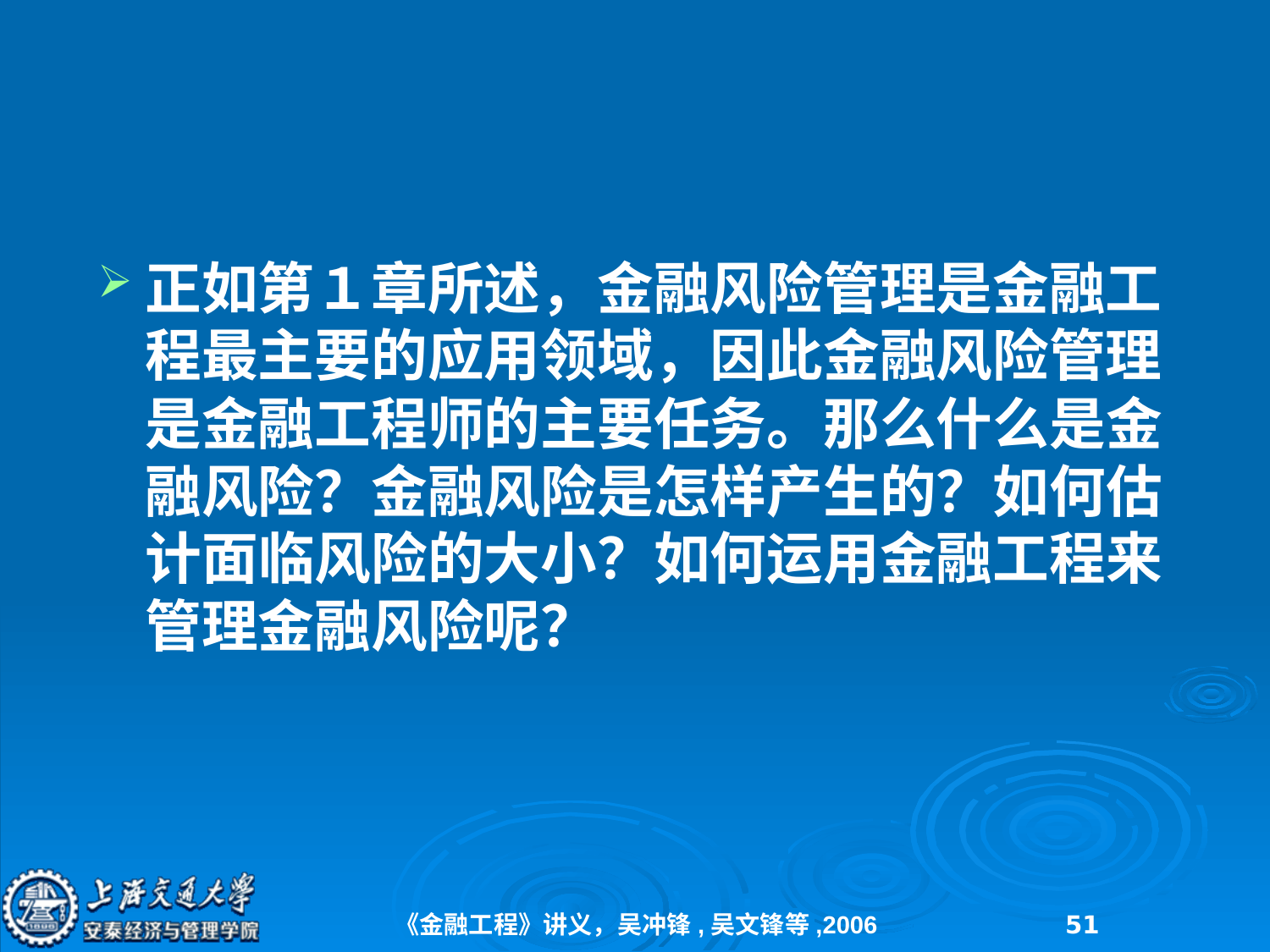

#
正如第１章所述，金融风险管理是金融工程最主要的应用领域，因此金融风险管理是金融工程师的主要任务。那么什么是金融风险？金融风险是怎样产生的？如何估计面临风险的大小？如何运用金融工程来管理金融风险呢？